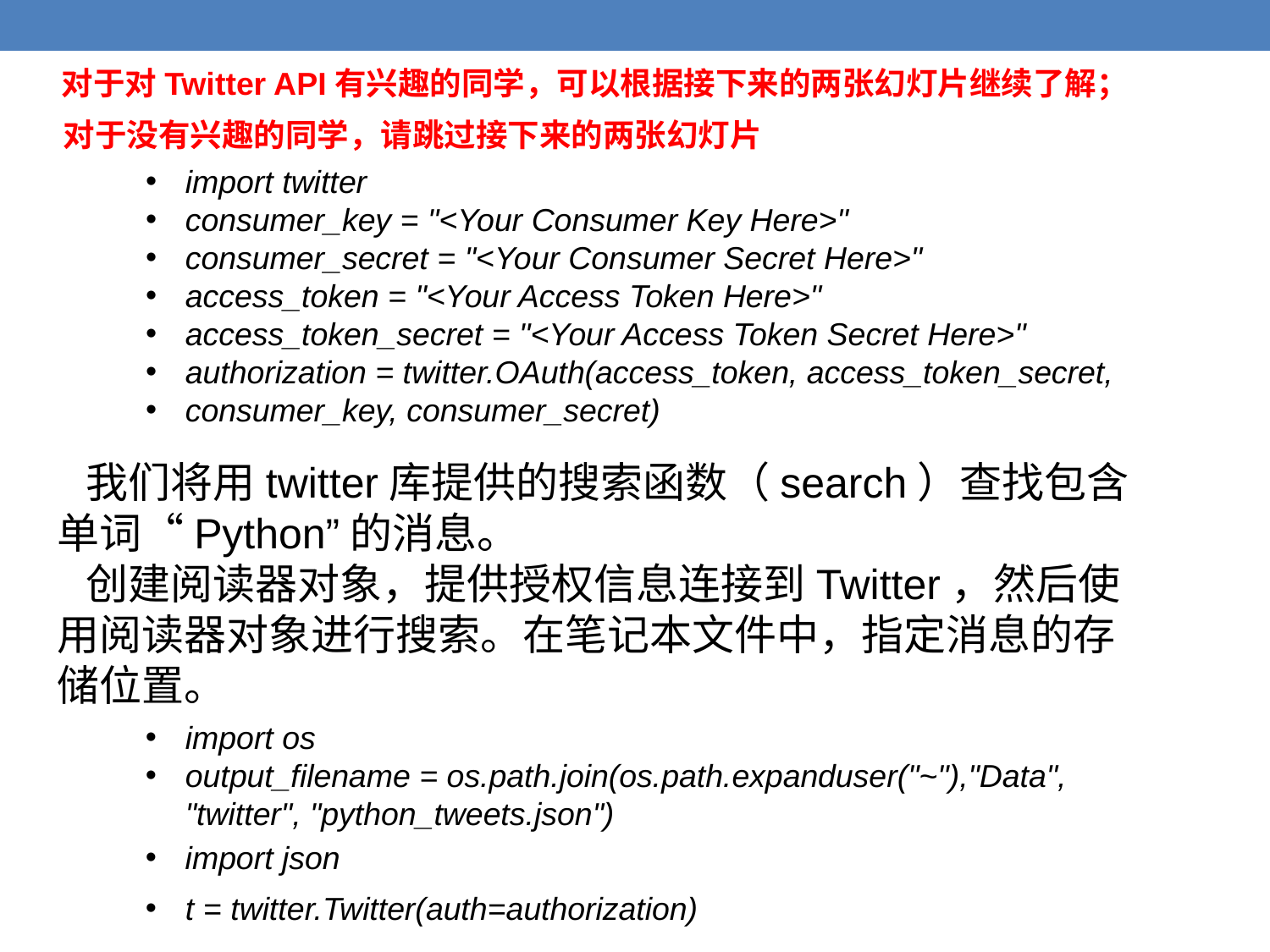

对于对Twitter API有兴趣的同学，可以根据接下来的两张幻灯片继续了解；
对于没有兴趣的同学，请跳过接下来的两张幻灯片
import twitter
consumer_key = "<Your Consumer Key Here>"
consumer_secret = "<Your Consumer Secret Here>"
access_token = "<Your Access Token Here>"
access_token_secret = "<Your Access Token Secret Here>"
authorization = twitter.OAuth(access_token, access_token_secret,
consumer_key, consumer_secret)
  我们将用twitter库提供的搜索函数（search）查找包含单词“Python”的消息。
  创建阅读器对象，提供授权信息连接到Twitter，然后使用阅读器对象进行搜索。在笔记本文件中，指定消息的存储位置。
import os
output_filename = os.path.join(os.path.expanduser("~"),"Data", "twitter", "python_tweets.json")
import json
t = twitter.Twitter(auth=authorization)